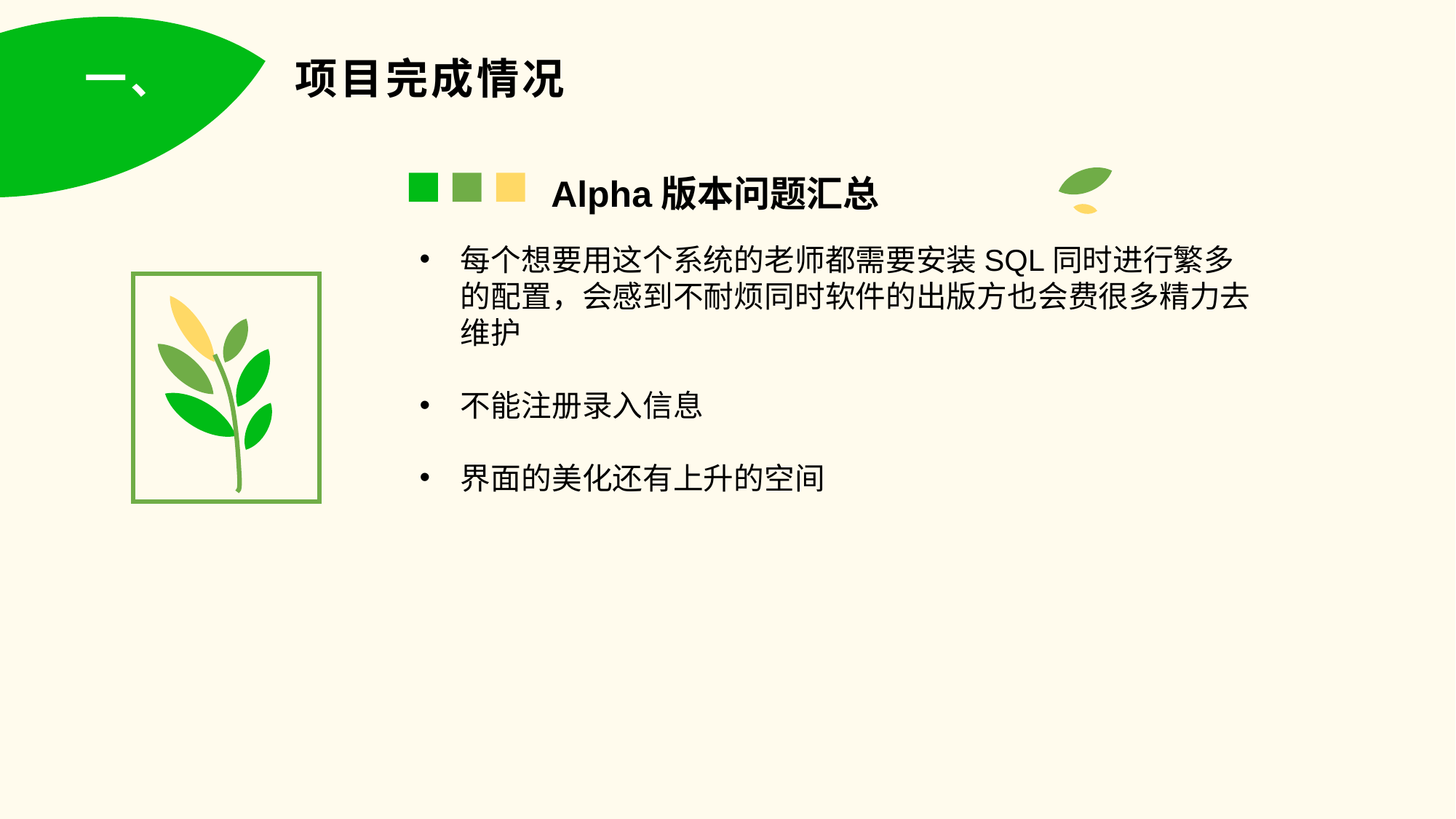

一、
# 项目完成情况
Alpha版本问题汇总

每个想要用这个系统的老师都需要安装SQL同时进行繁多的配置，会感到不耐烦同时软件的出版方也会费很多精力去维护

不能注册录入信息

界面的美化还有上升的空间